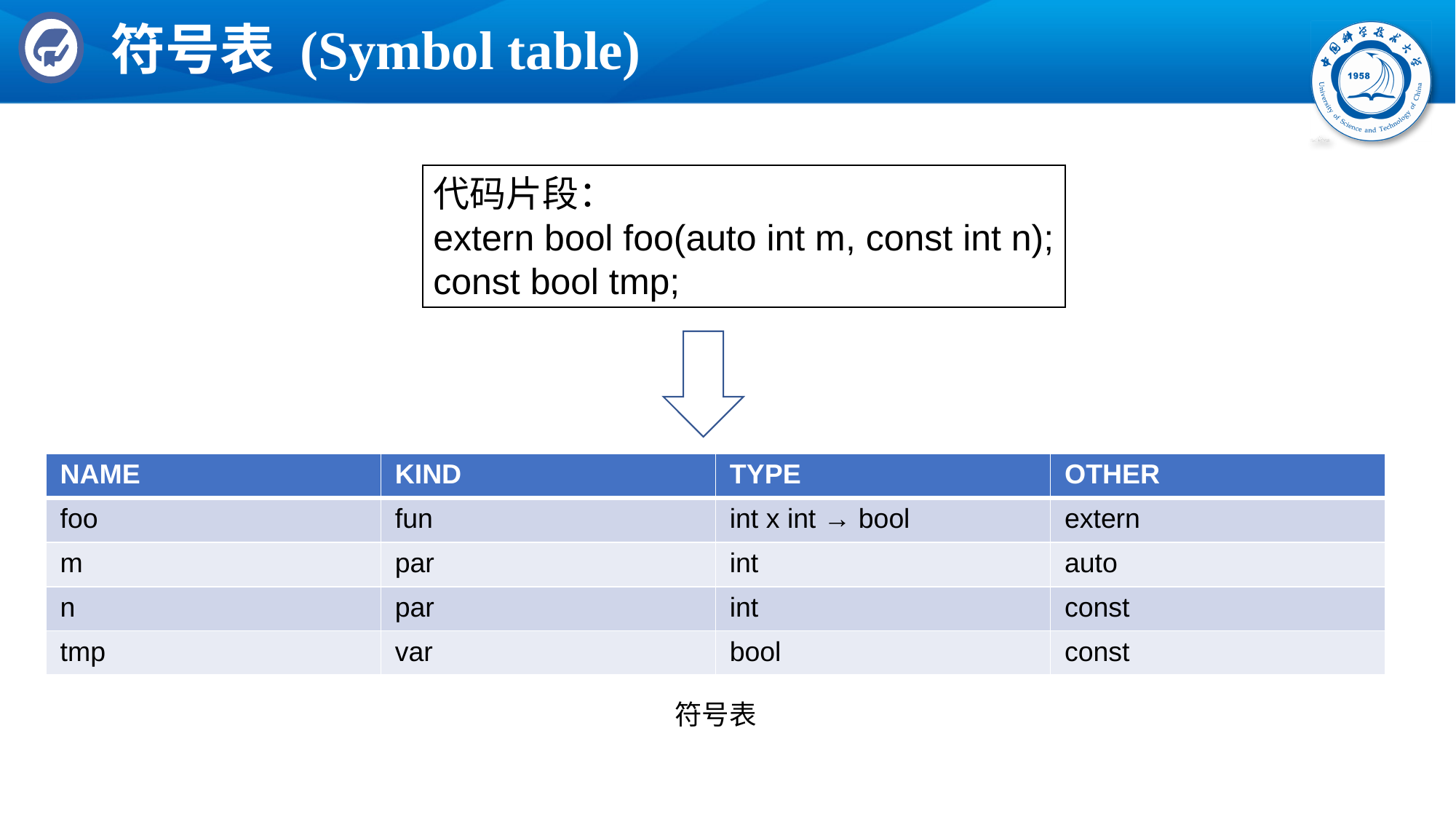

# 符号表 (Symbol table)
代码片段：
extern bool foo(auto int m, const int n);
const bool tmp;

| NAME | KIND | TYPE | OTHER |
| --- | --- | --- | --- |
| foo | fun | int x int → bool | extern |
| m | par | int | auto |
| n | par | int | const |
| tmp | var | bool | const |
符号表